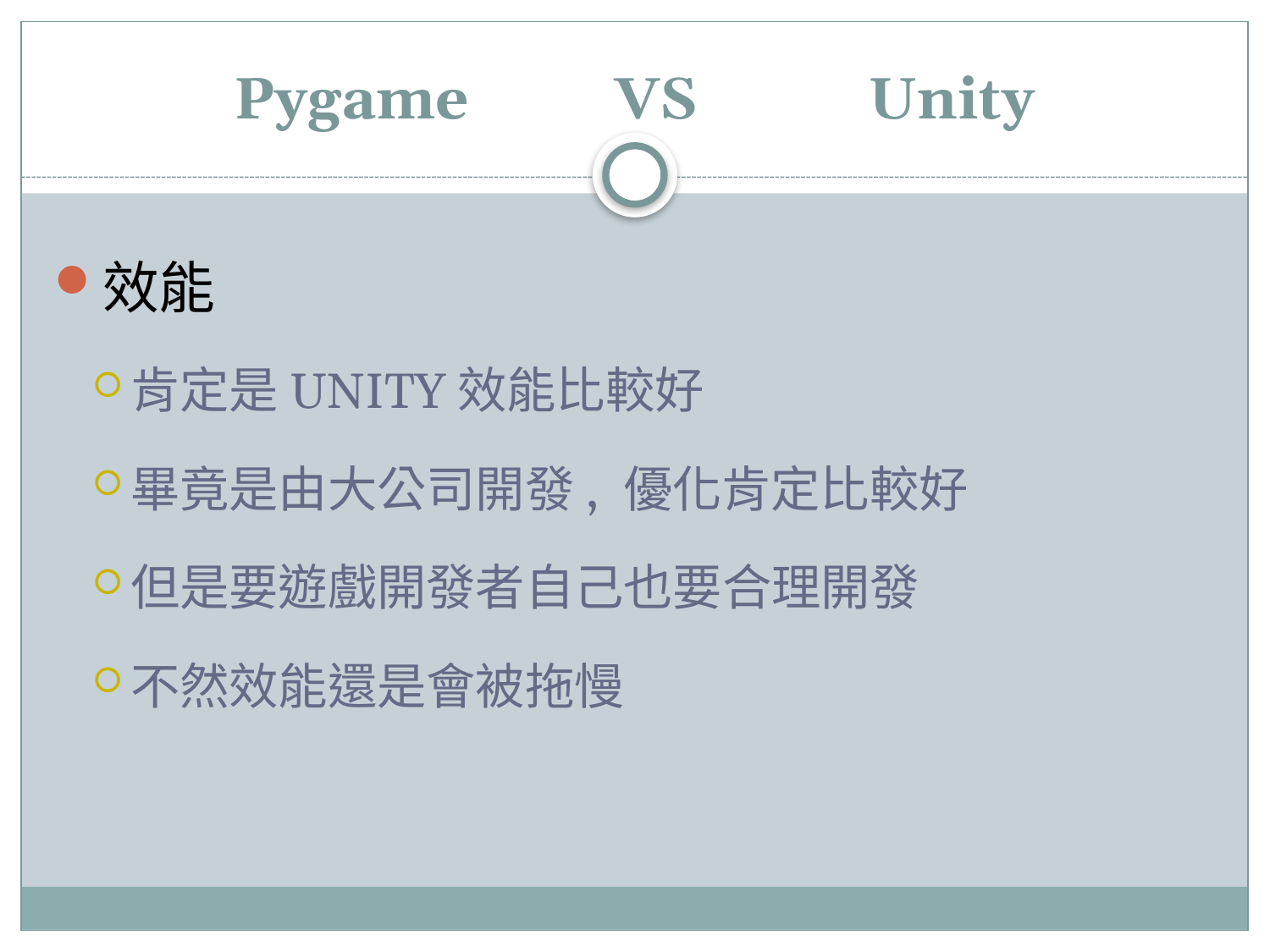

# Pygame		VS		Unity
效能
肯定是UNITY效能比較好
畢竟是由大公司開發, 優化肯定比較好
但是要遊戲開發者自己也要合理開發
不然效能還是會被拖慢